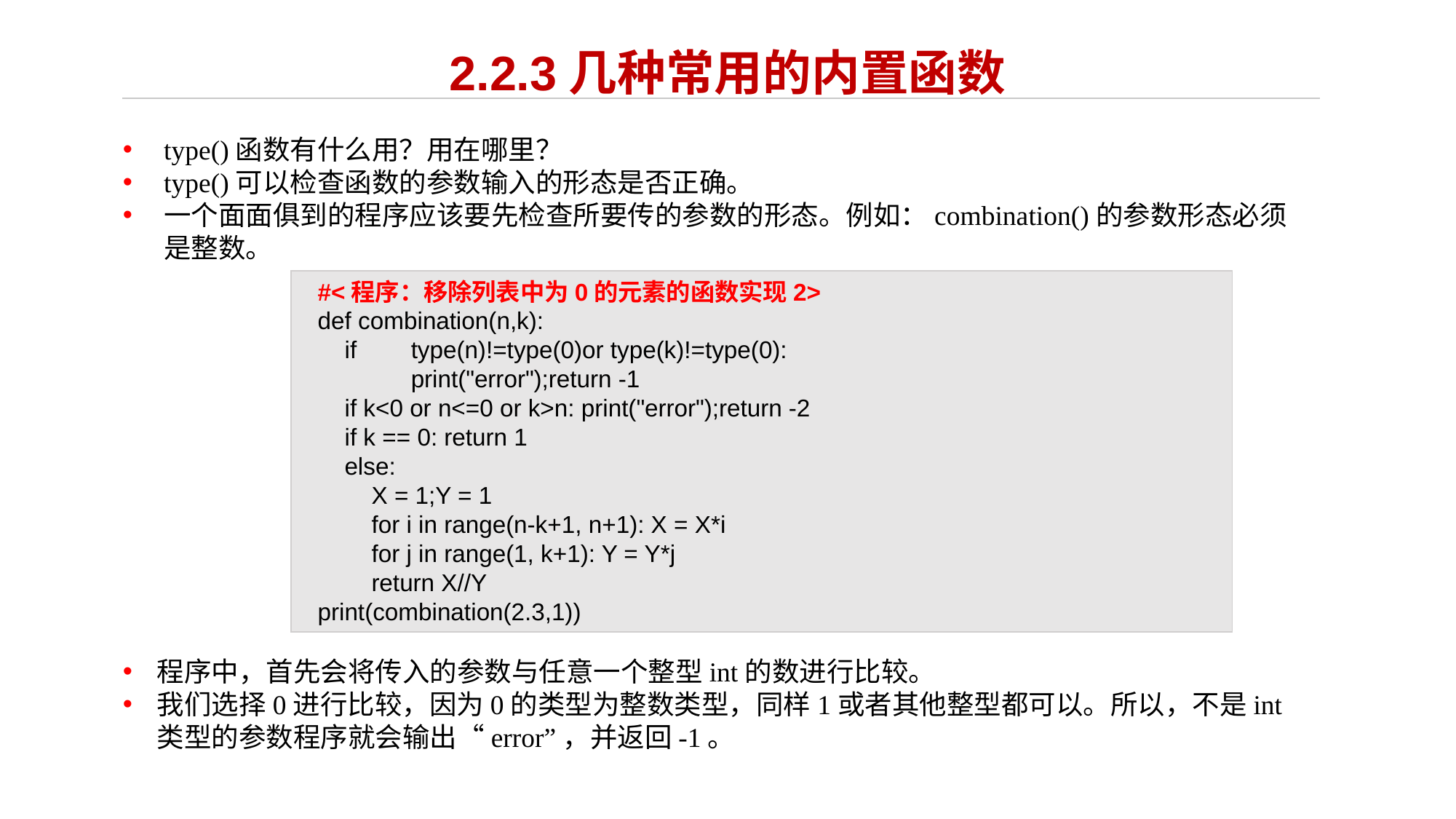

# 2.2.3几种常用的内置函数

type()函数有什么用？用在哪里？
type()可以检查函数的参数输入的形态是否正确。
一个面面俱到的程序应该要先检查所要传的参数的形态。例如：combination()的参数形态必须是整数。
#<程序：移除列表中为0的元素的函数实现2>
def combination(n,k):
    if	type(n)!=type(0)or type(k)!=type(0):
	print("error");return -1
    if k<0 or n<=0 or k>n: print("error");return -2
    if k == 0: return 1
    else:
        X = 1;Y = 1
        for i in range(n-k+1, n+1): X = X*i
        for j in range(1, k+1): Y = Y*j
        return X//Y
print(combination(2.3,1))
程序中，首先会将传入的参数与任意一个整型int的数进行比较。
我们选择0进行比较，因为0的类型为整数类型，同样1或者其他整型都可以。所以，不是int类型的参数程序就会输出“error”，并返回-1。